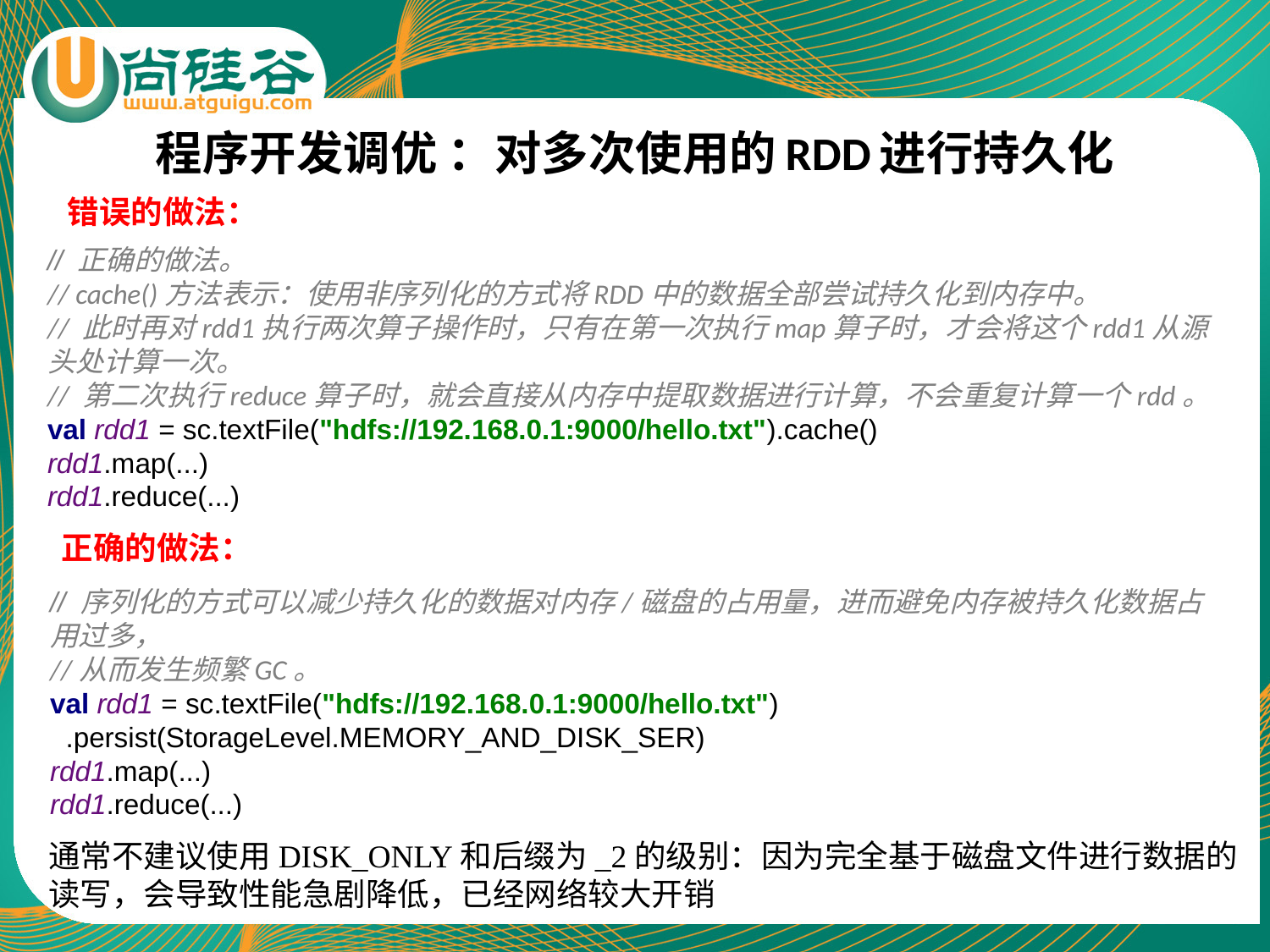

# 程序开发调优 ：对多次使用的RDD进行持久化
错误的做法：
// 正确的做法。
// cache()方法表示：使用非序列化的方式将RDD中的数据全部尝试持久化到内存中。
// 此时再对rdd1执行两次算子操作时，只有在第一次执行map算子时，才会将这个rdd1从源头处计算一次。
// 第二次执行reduce算子时，就会直接从内存中提取数据进行计算，不会重复计算一个rdd。
val rdd1 = sc.textFile("hdfs://192.168.0.1:9000/hello.txt").cache()
rdd1.map(...)
rdd1.reduce(...)
正确的做法：
// 序列化的方式可以减少持久化的数据对内存/磁盘的占用量，进而避免内存被持久化数据占用过多，
//从而发生频繁GC。
val rdd1 = sc.textFile("hdfs://192.168.0.1:9000/hello.txt")
  .persist(StorageLevel.MEMORY_AND_DISK_SER)
rdd1.map(...)
rdd1.reduce(...)
通常不建议使用DISK_ONLY和后缀为_2的级别：因为完全基于磁盘文件进行数据的读写，会导致性能急剧降低，已经网络较大开销